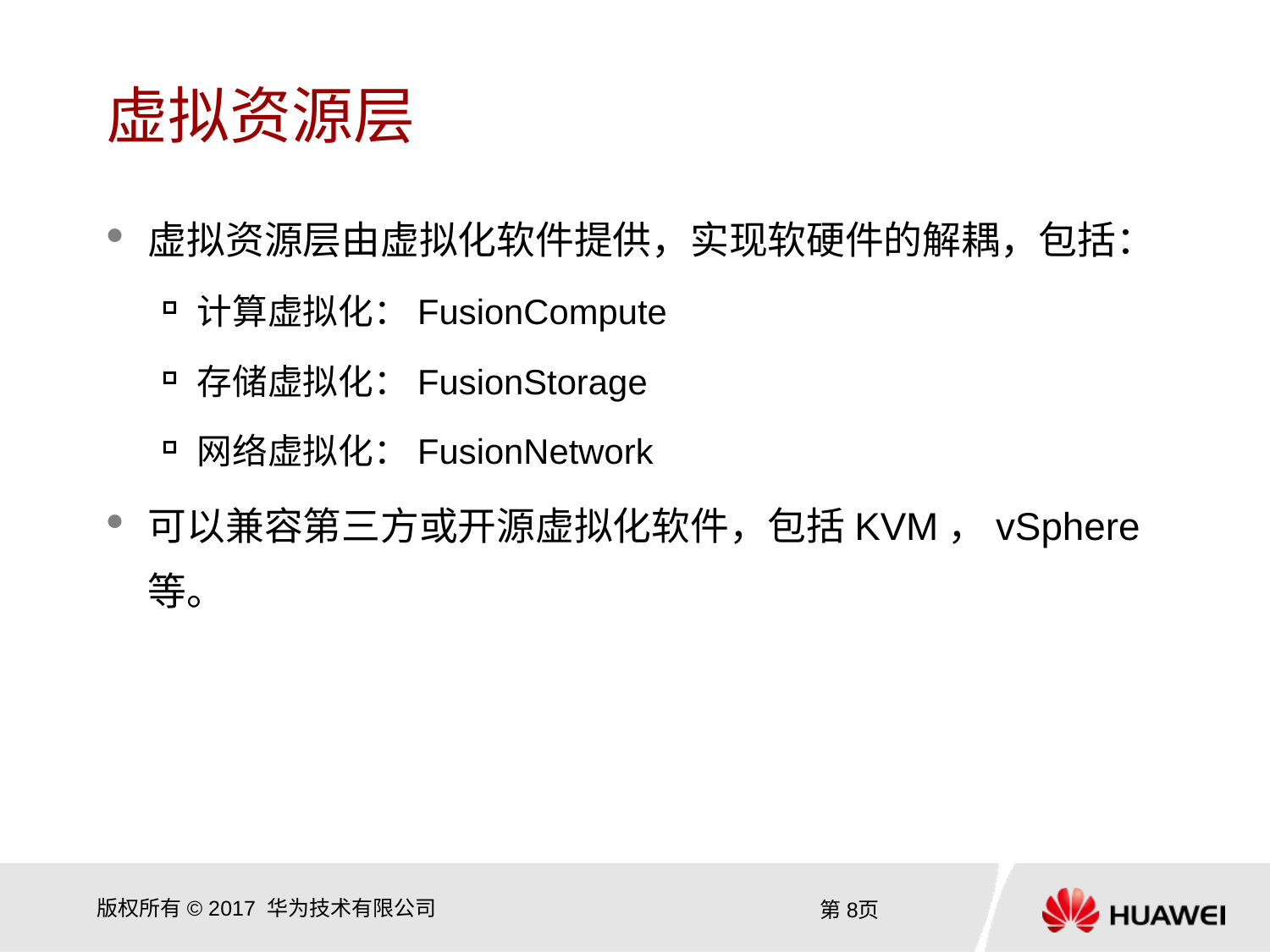

# 虚拟资源层
虚拟资源层由虚拟化软件提供，实现软硬件的解耦，包括：
计算虚拟化：FusionCompute
存储虚拟化：FusionStorage
网络虚拟化：FusionNetwork
可以兼容第三方或开源虚拟化软件，包括KVM，vSphere等。